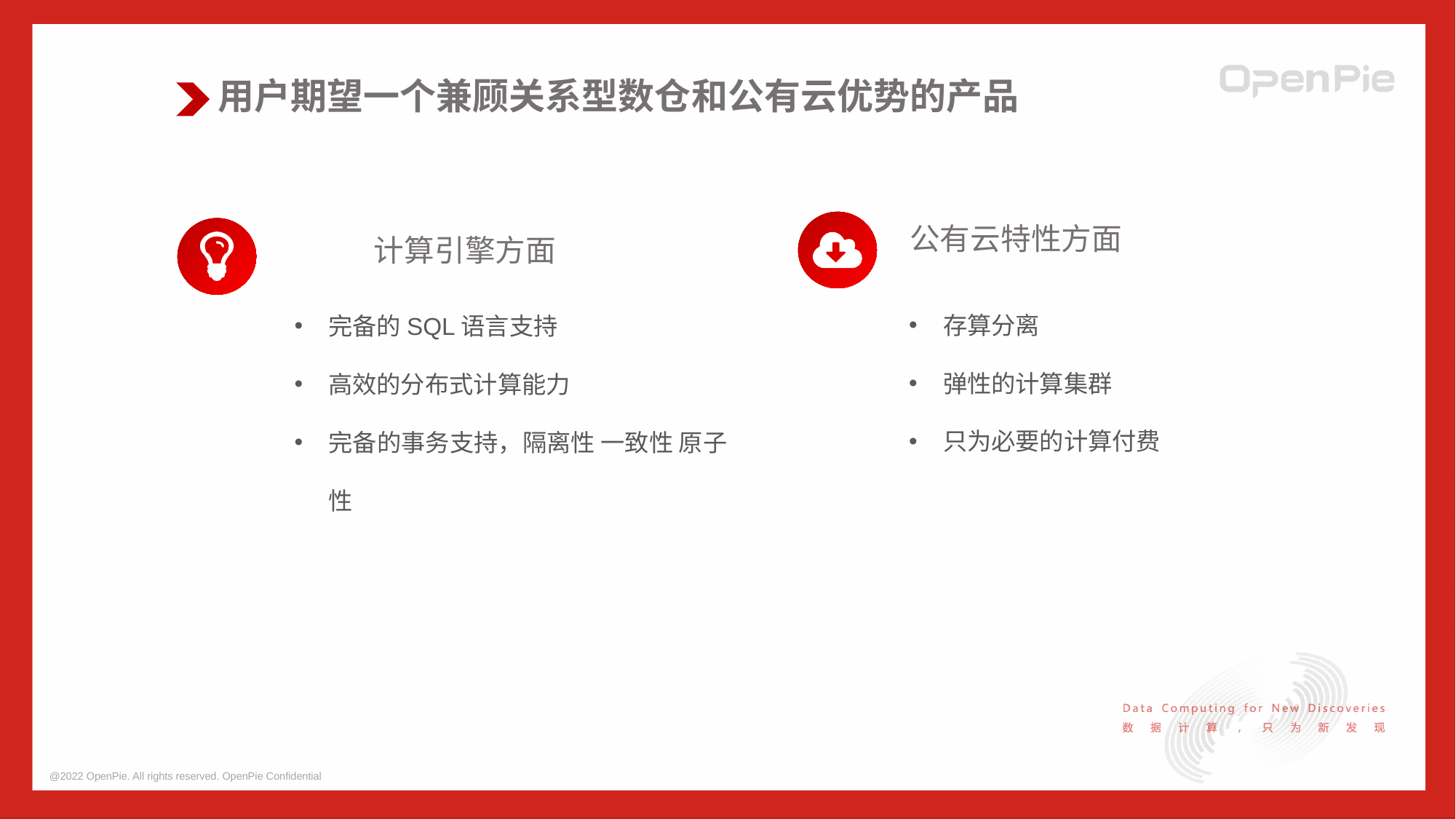

用户期望一个兼顾关系型数仓和公有云优势的产品

公有云特性方面
计算引擎方面
完备的SQL语言支持
高效的分布式计算能力
完备的事务支持，隔离性 一致性 原子性
存算分离
弹性的计算集群
只为必要的计算付费